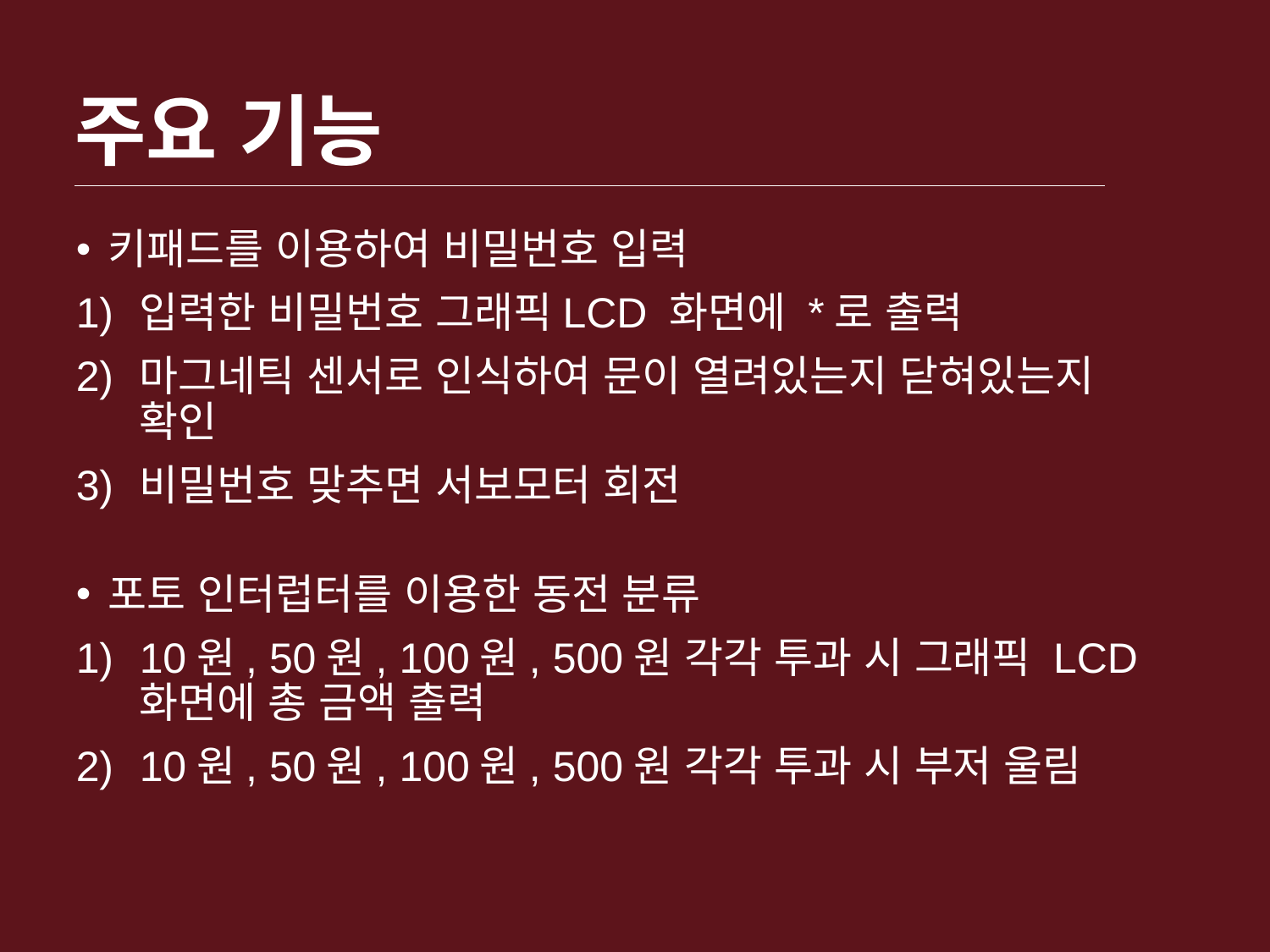

주요 기능
키패드를 이용하여 비밀번호 입력
입력한 비밀번호 그래픽LCD 화면에 *로 출력
마그네틱 센서로 인식하여 문이 열려있는지 닫혀있는지
확인
비밀번호 맞추면 서보모터 회전
포토 인터럽터를 이용한 동전 분류
10원, 50원, 100원, 500원 각각 투과 시 그래픽 LCD 화면에 총 금액 출력
10원, 50원, 100원, 500원 각각 투과 시 부저 울림